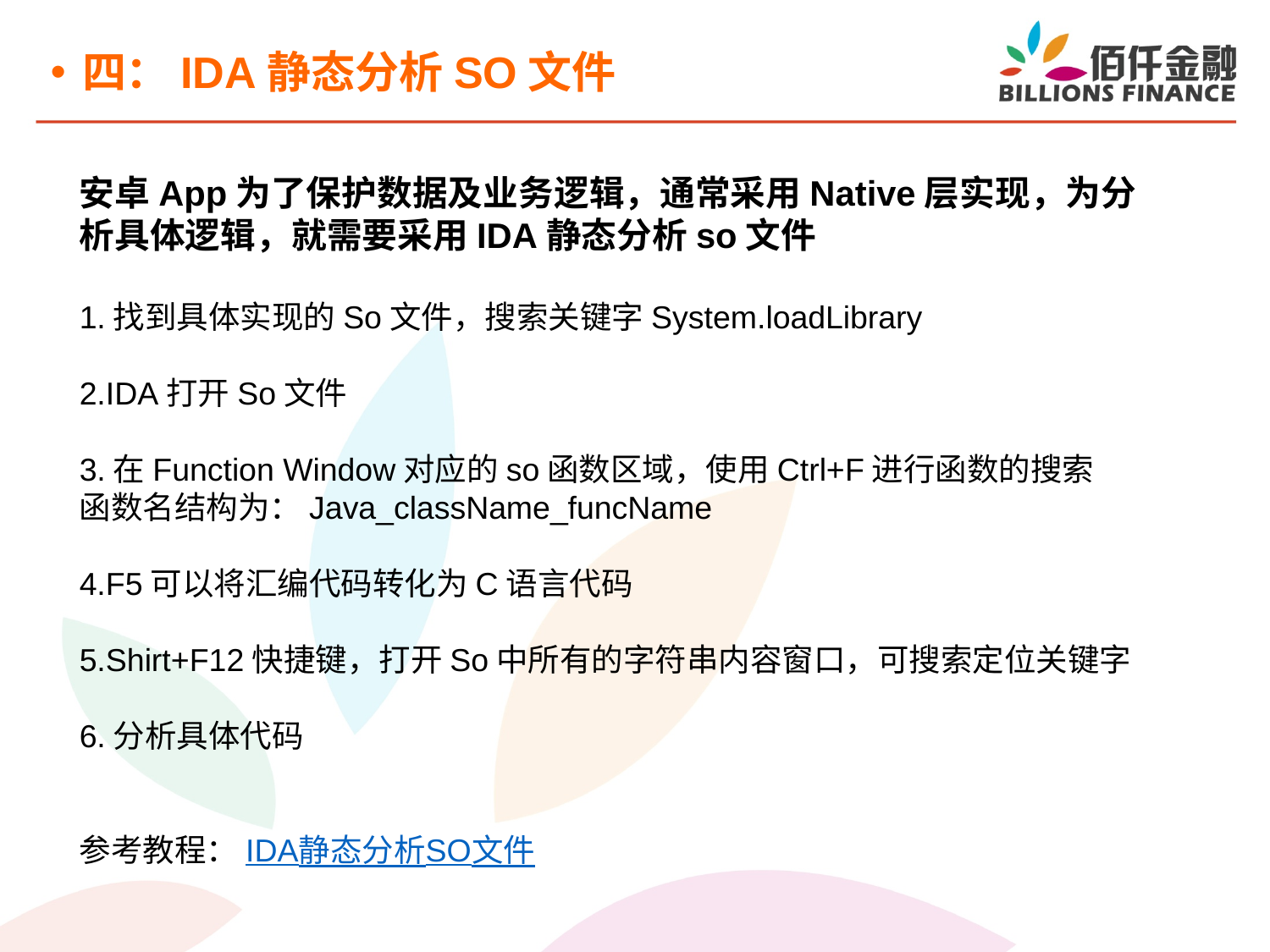

四：IDA静态分析SO文件
安卓App为了保护数据及业务逻辑，通常采用Native层实现，为分析具体逻辑，就需要采用IDA静态分析so文件

1.找到具体实现的So文件，搜索关键字System.loadLibrary

2.IDA打开So文件

3.在Function Window对应的so函数区域，使用Ctrl+F进行函数的搜索
函数名结构为：Java_className_funcName

4.F5可以将汇编代码转化为C语言代码

5.Shirt+F12快捷键，打开So中所有的字符串内容窗口，可搜索定位关键字

6.分析具体代码

参考教程：IDA静态分析SO文件